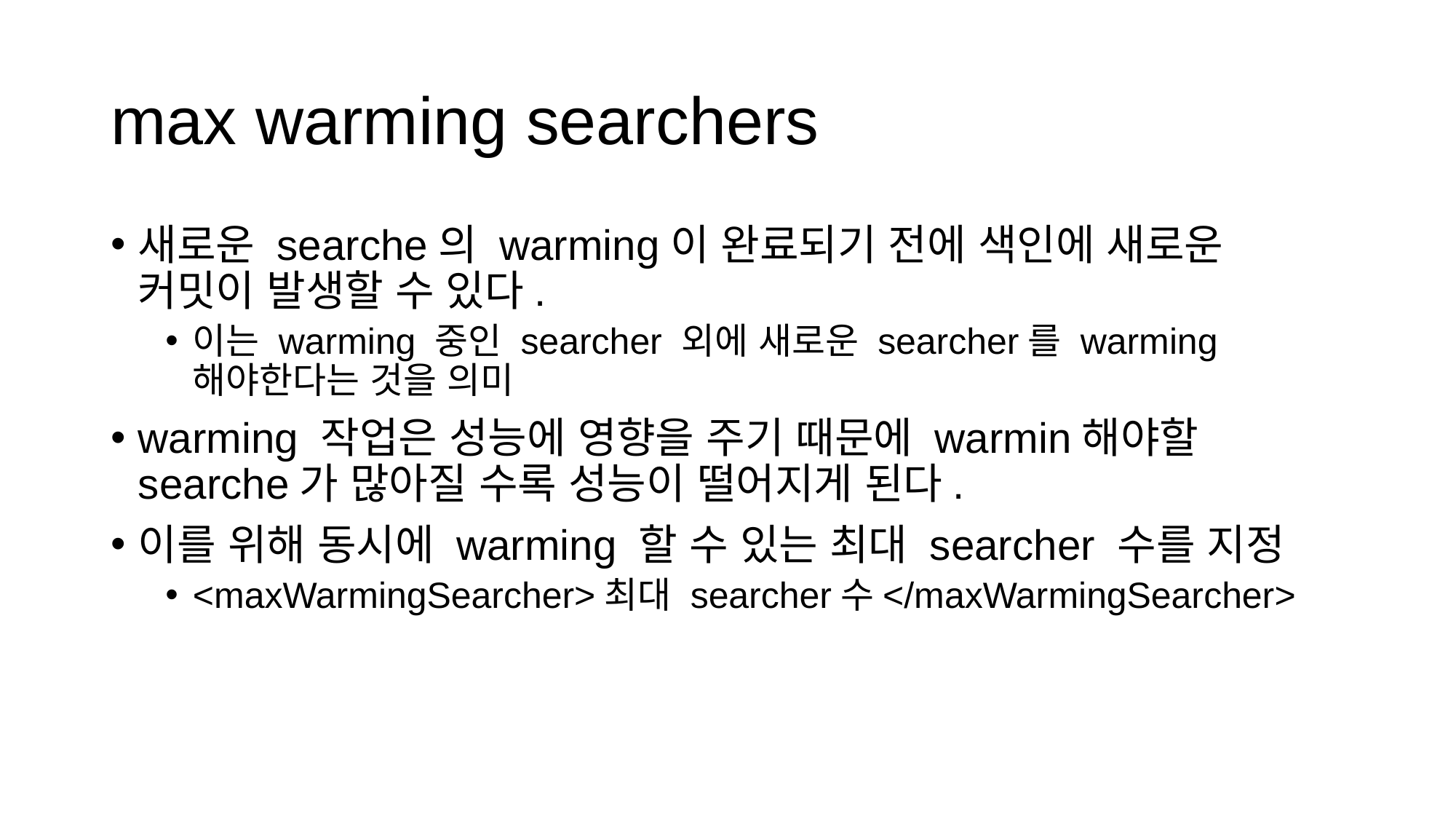

# max warming searchers
새로운 searche의 warming이 완료되기 전에 색인에 새로운 커밋이 발생할 수 있다.
이는 warming 중인 searcher 외에 새로운 searcher를 warming 해야한다는 것을 의미
warming 작업은 성능에 영향을 주기 때문에 warmin해야할 searche가 많아질 수록 성능이 떨어지게 된다.
이를 위해 동시에 warming 할 수 있는 최대 searcher 수를 지정
<maxWarmingSearcher>최대 searcher수</maxWarmingSearcher>